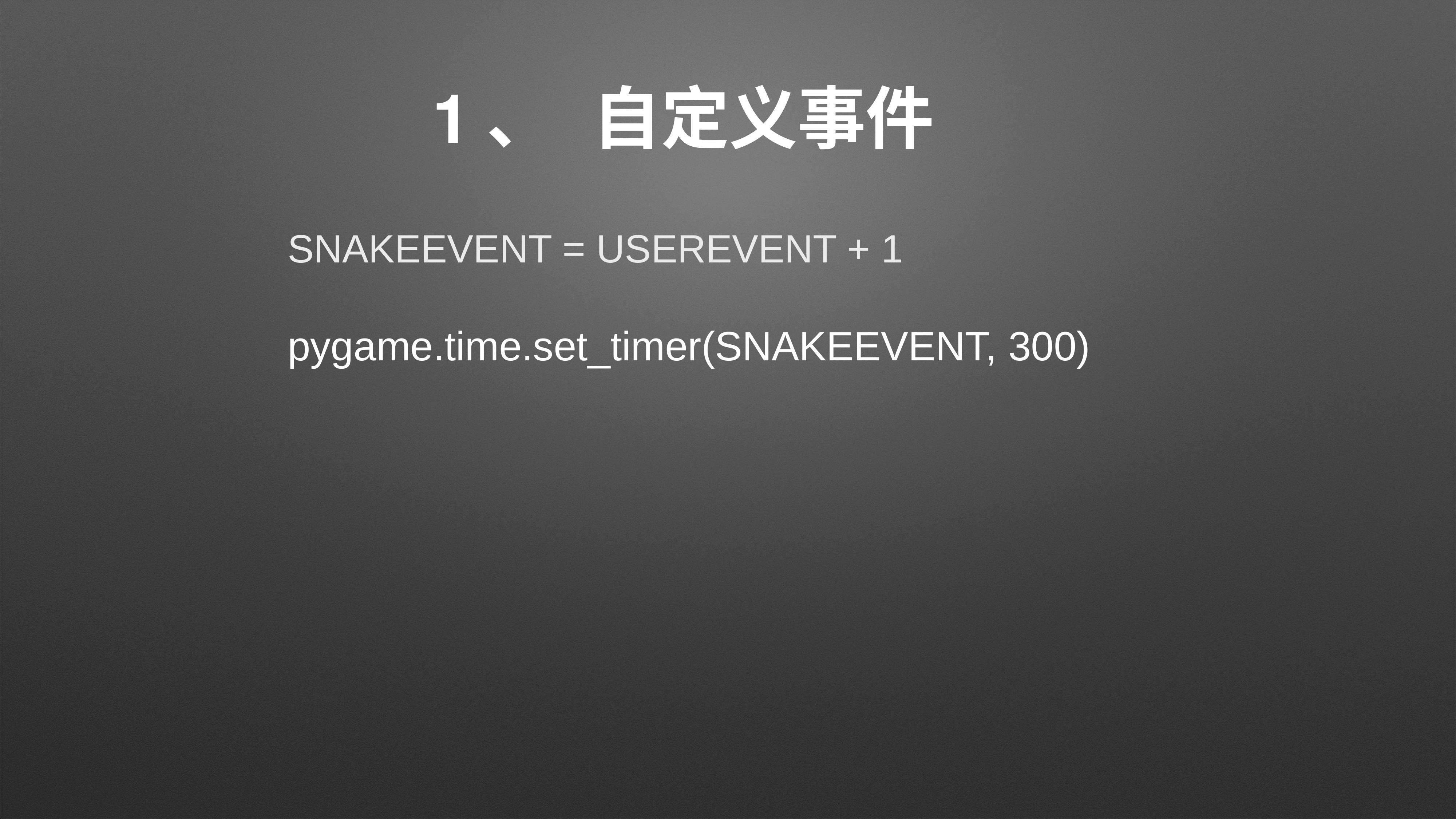

# 1、  自定义事件

SNAKEEVENT = USEREVENT + 1

pygame.time.set_timer(SNAKEEVENT, 300)